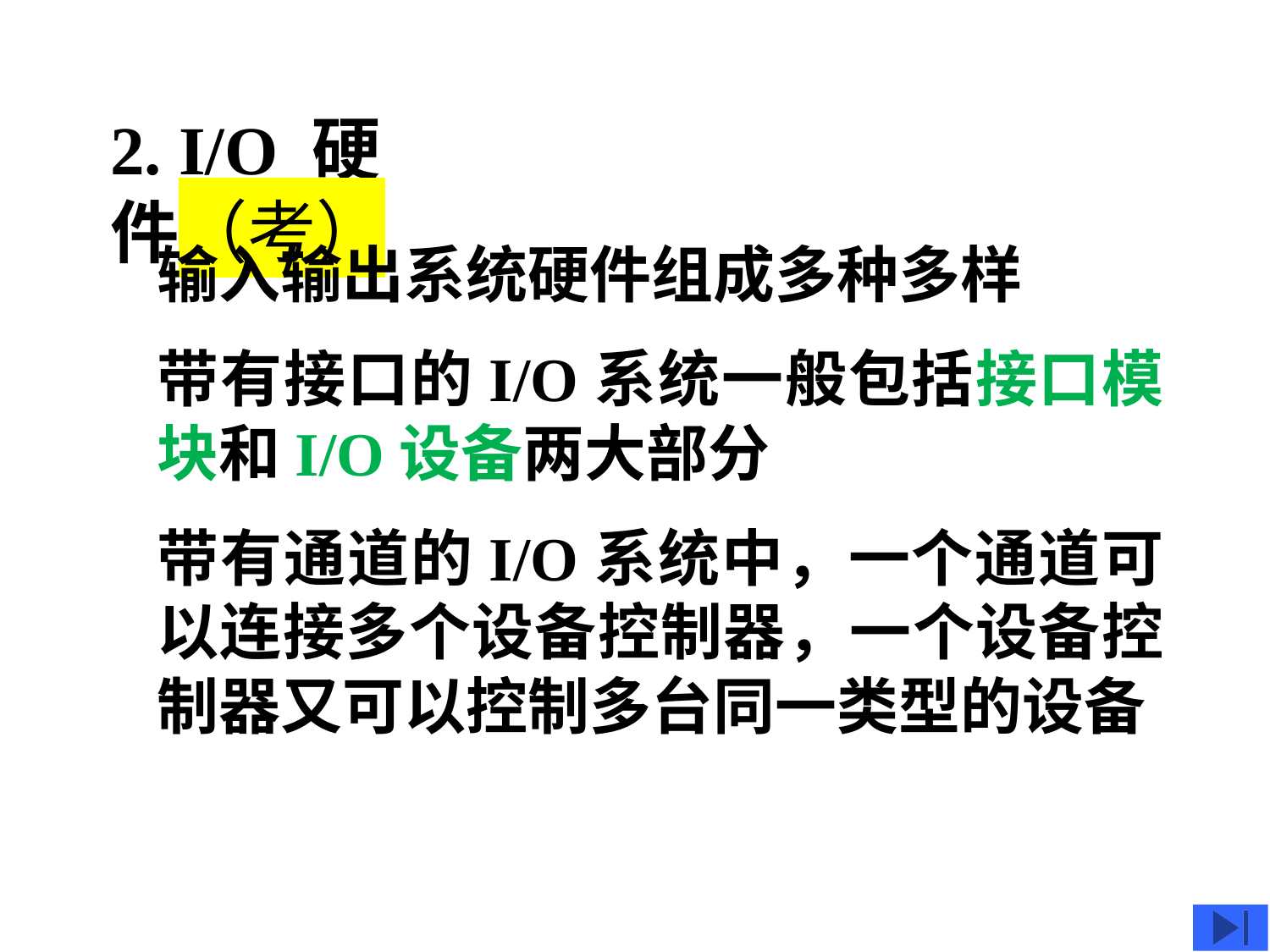

2. I/O 硬件（考）
输入输出系统硬件组成多种多样
带有接口的I/O系统一般包括接口模块和I/O设备两大部分
带有通道的I/O系统中，一个通道可以连接多个设备控制器，一个设备控制器又可以控制多台同一类型的设备